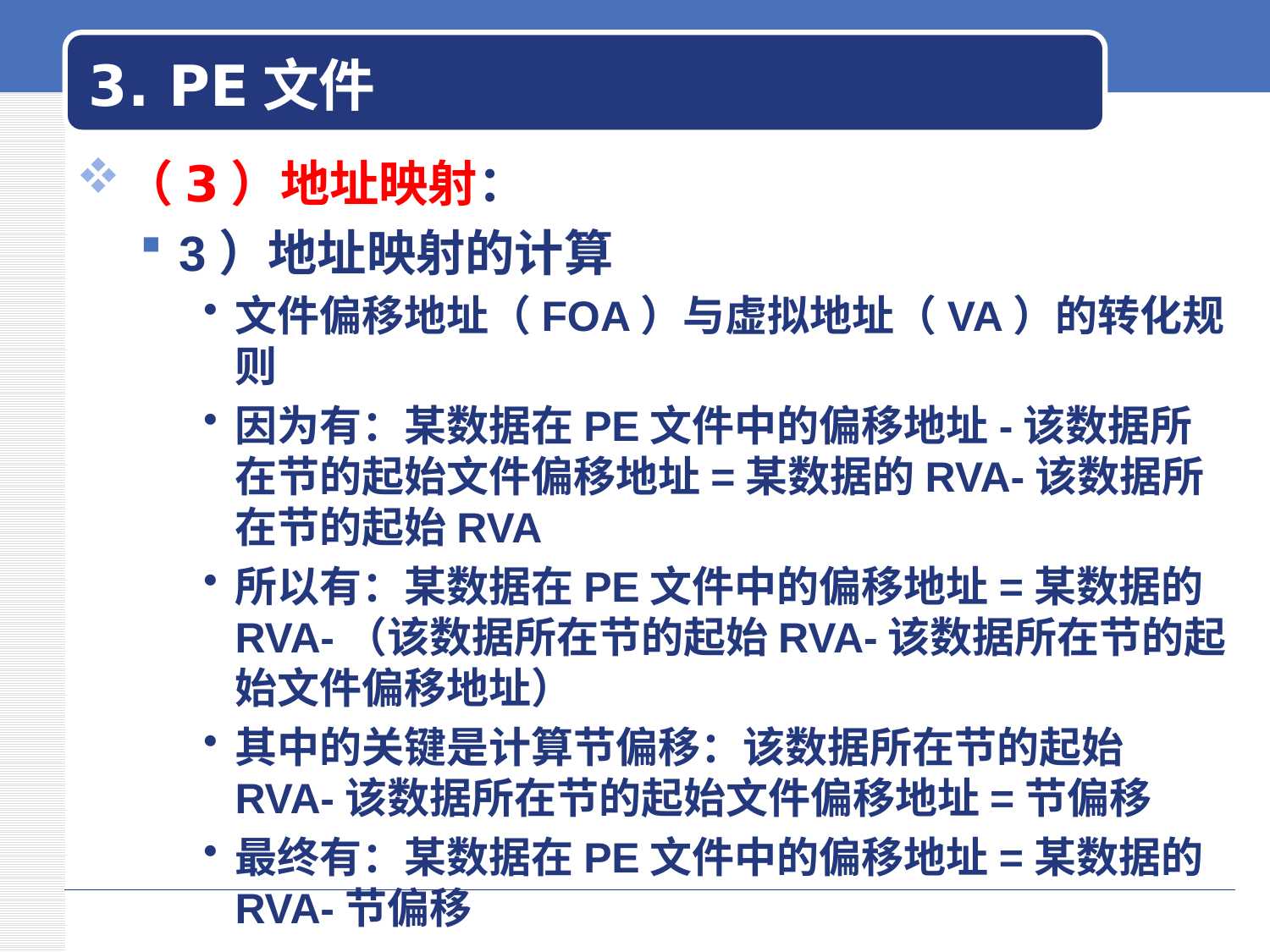

# 3. PE文件
（3）地址映射：
3）地址映射的计算
文件偏移地址（FOA）与虚拟地址（VA）的转化规则
因为有：某数据在PE文件中的偏移地址-该数据所在节的起始文件偏移地址=某数据的RVA-该数据所在节的起始RVA
所以有：某数据在PE文件中的偏移地址=某数据的RVA-（该数据所在节的起始RVA-该数据所在节的起始文件偏移地址）
其中的关键是计算节偏移：该数据所在节的起始RVA-该数据所在节的起始文件偏移地址=节偏移
最终有：某数据在PE文件中的偏移地址=某数据的RVA-节偏移